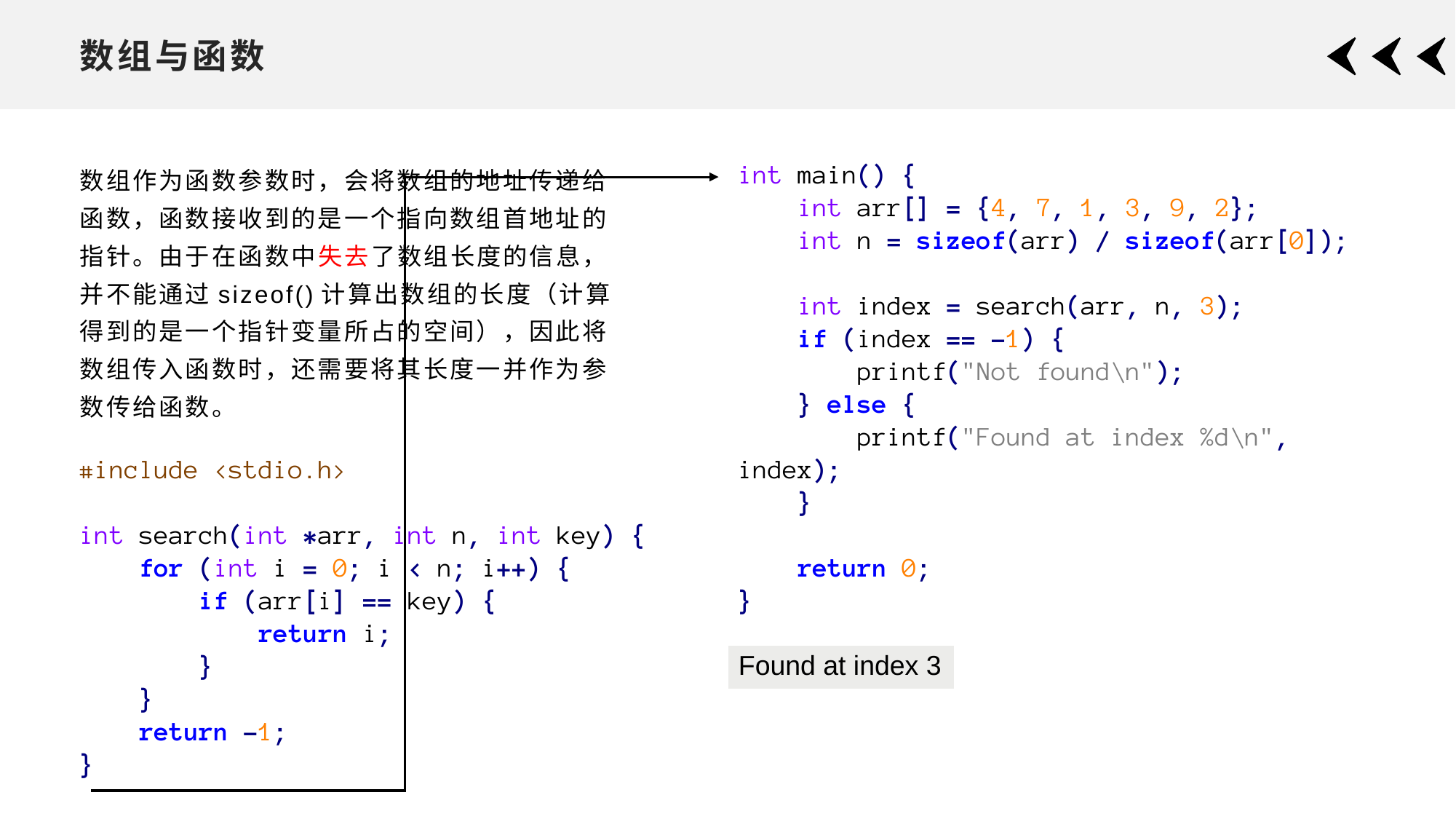

# 数组与函数
数组作为函数参数时，会将数组的地址传递给函数，函数接收到的是一个指向数组首地址的指针。由于在函数中失去了数组长度的信息，并不能通过sizeof()计算出数组的长度（计算得到的是一个指针变量所占的空间），因此将数组传入函数时，还需要将其长度一并作为参数传给函数。
int main() {
    int arr[] = {4, 7, 1, 3, 9, 2};
    int n = sizeof(arr) / sizeof(arr[0]);

    int index = search(arr, n, 3);
    if (index == -1) {
        printf("Not found\n");
    } else {
        printf("Found at index %d\n", index);
    }

    return 0;
}
#include <stdio.h>

int search(int *arr, int n, int key) {
    for (int i = 0; i < n; i++) {
        if (arr[i] == key) {
            return i;
        }
    }
    return -1;
}
| Found at index 3 |
| --- |